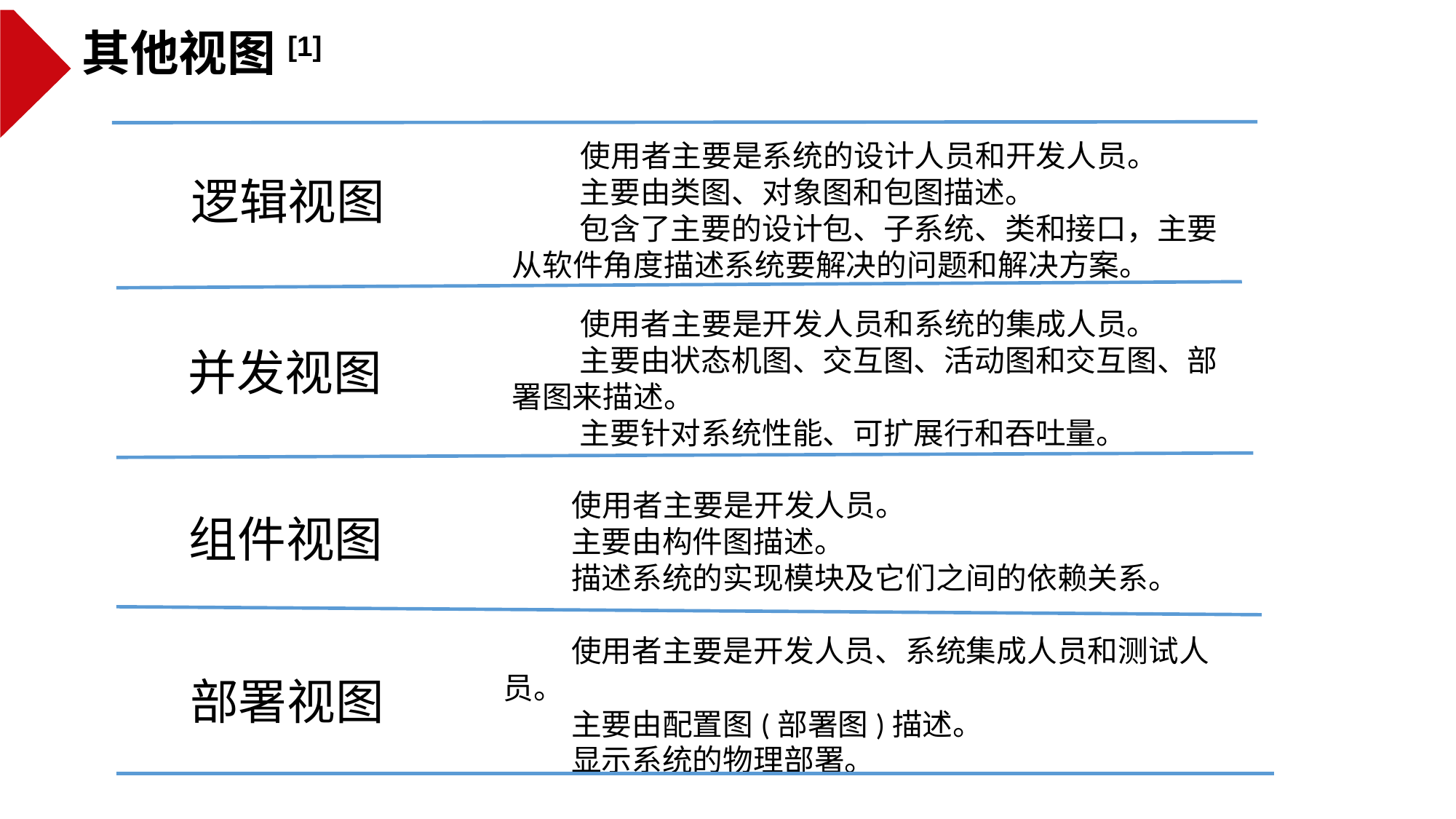

其他视图[1]

          使用者主要是系统的设计人员和开发人员。
         主要由类图、对象图和包图描述。
         包含了主要的设计包、子系统、类和接口，主要从软件角度描述系统要解决的问题和解决方案。
逻辑视图
          使用者主要是开发人员和系统的集成人员。
         主要由状态机图、交互图、活动图和交互图、部署图来描述。
         主要针对系统性能、可扩展行和吞吐量。
并发视图
          使用者主要是开发人员。
         主要由构件图描述。
         描述系统的实现模块及它们之间的依赖关系。
组件视图
         使用者主要是开发人员、系统集成人员和测试人员。
         主要由配置图(部署图)描述。
         显示系统的物理部署。
部署视图